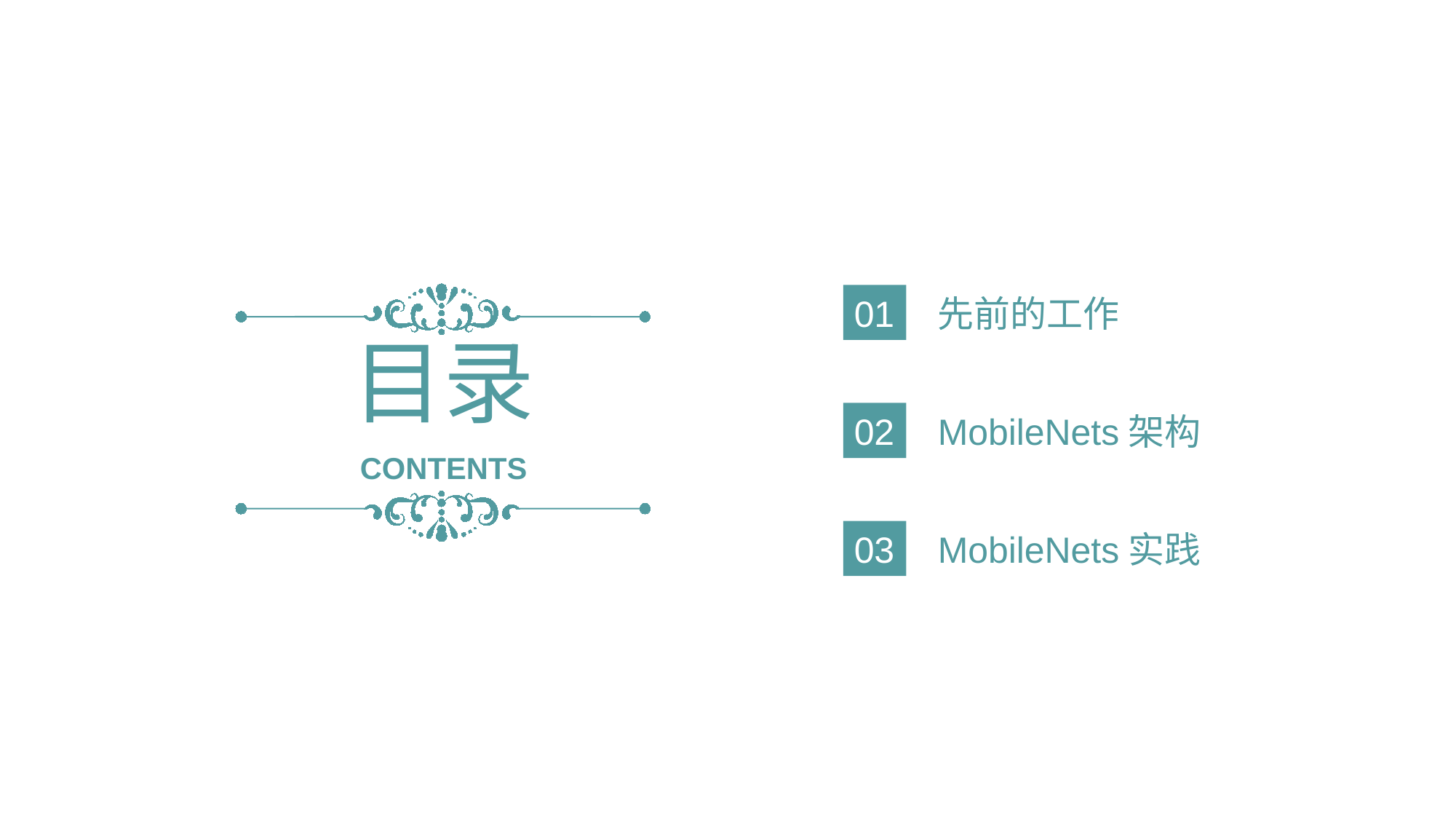

01
先前的工作

目录

02
MobileNets架构
CONTENTS

03
MobileNets实践